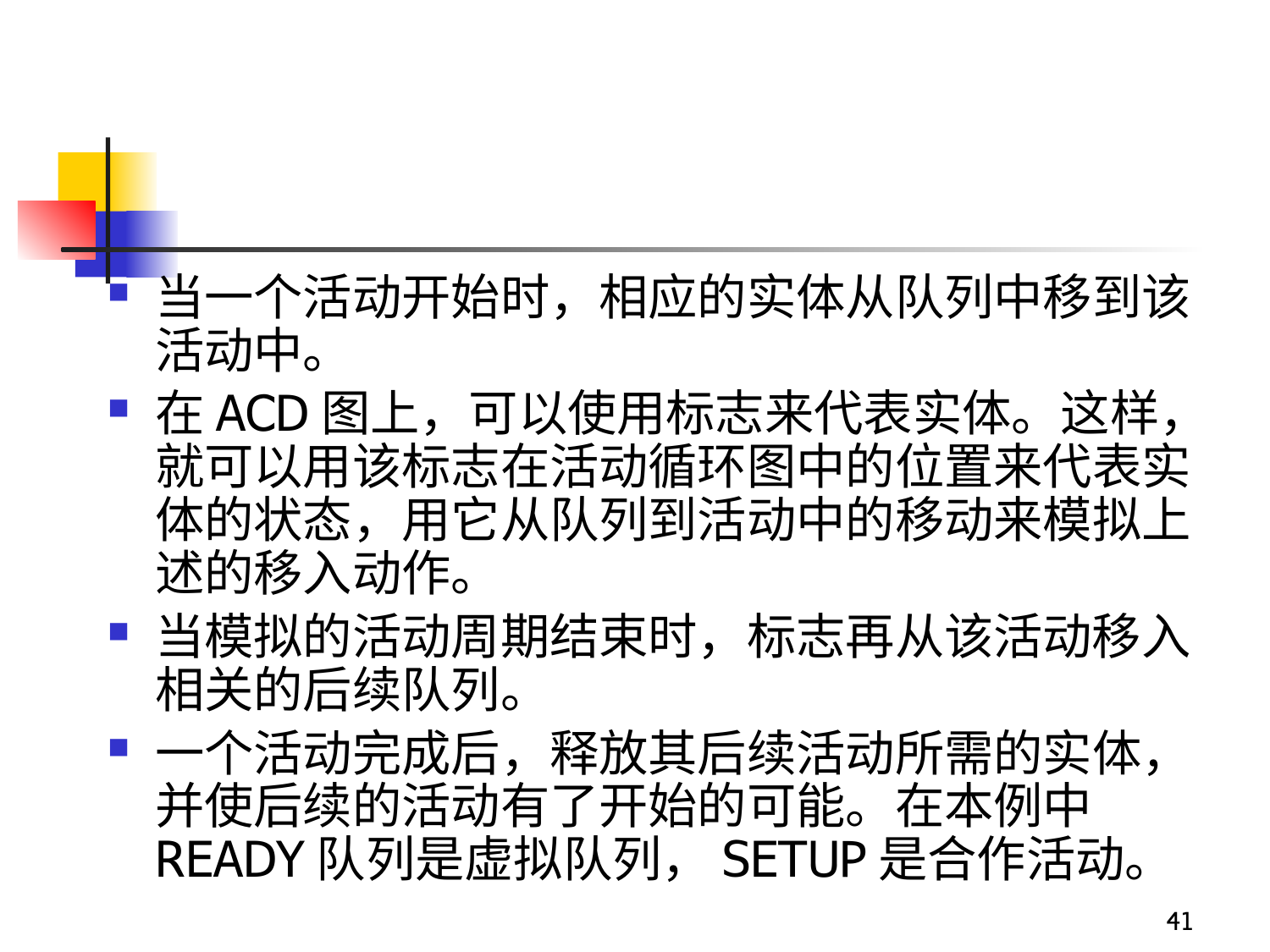

#
当一个活动开始时，相应的实体从队列中移到该活动中。
在ACD图上，可以使用标志来代表实体。这样，就可以用该标志在活动循环图中的位置来代表实体的状态，用它从队列到活动中的移动来模拟上述的移入动作。
当模拟的活动周期结束时，标志再从该活动移入相关的后续队列。
一个活动完成后，释放其后续活动所需的实体，并使后续的活动有了开始的可能。在本例中READY队列是虚拟队列，SETUP是合作活动。
41